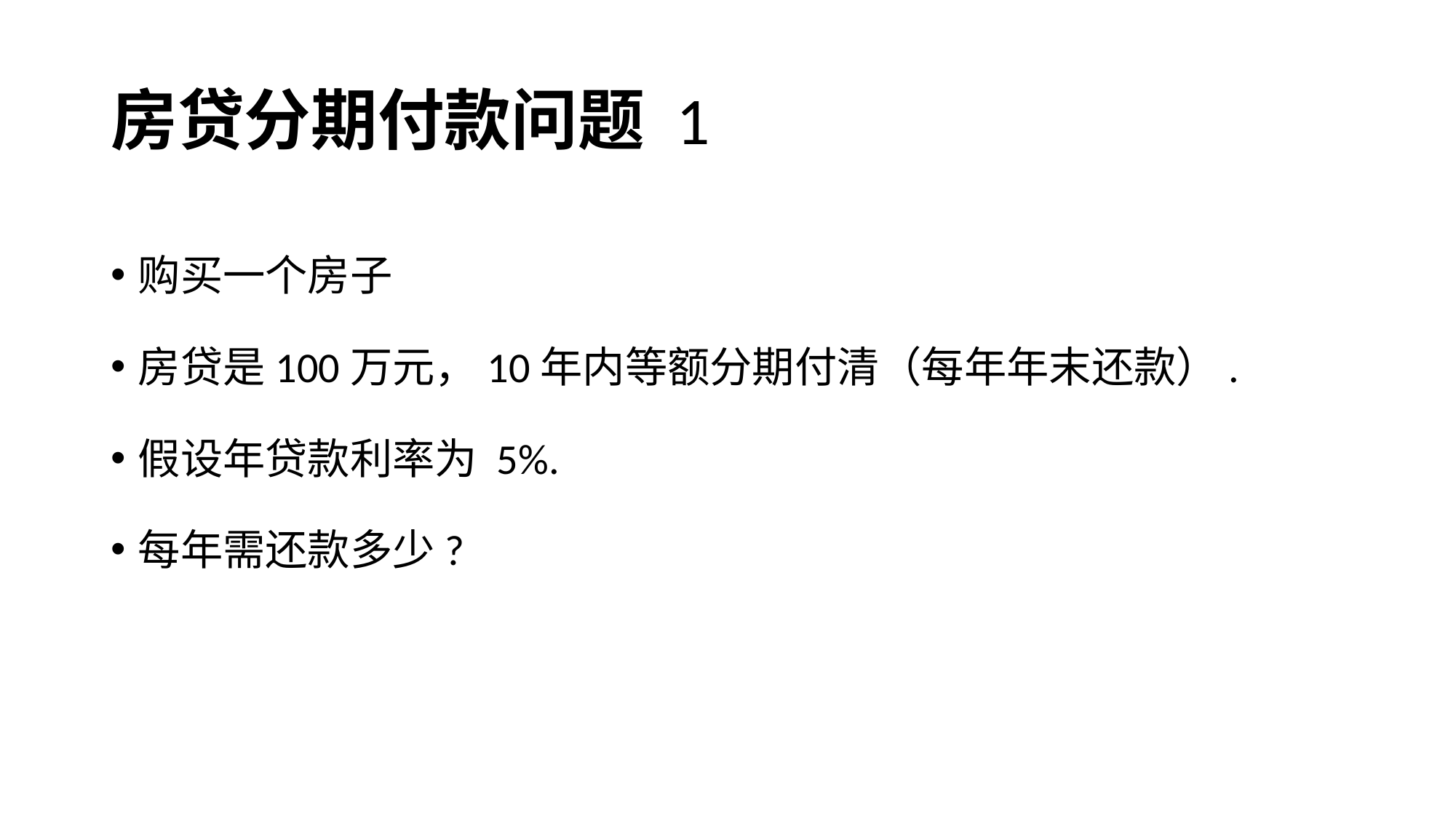

# 房贷分期付款问题 1
购买一个房子
房贷是100万元，10年内等额分期付清（每年年末还款）.
假设年贷款利率为 5%.
每年需还款多少?